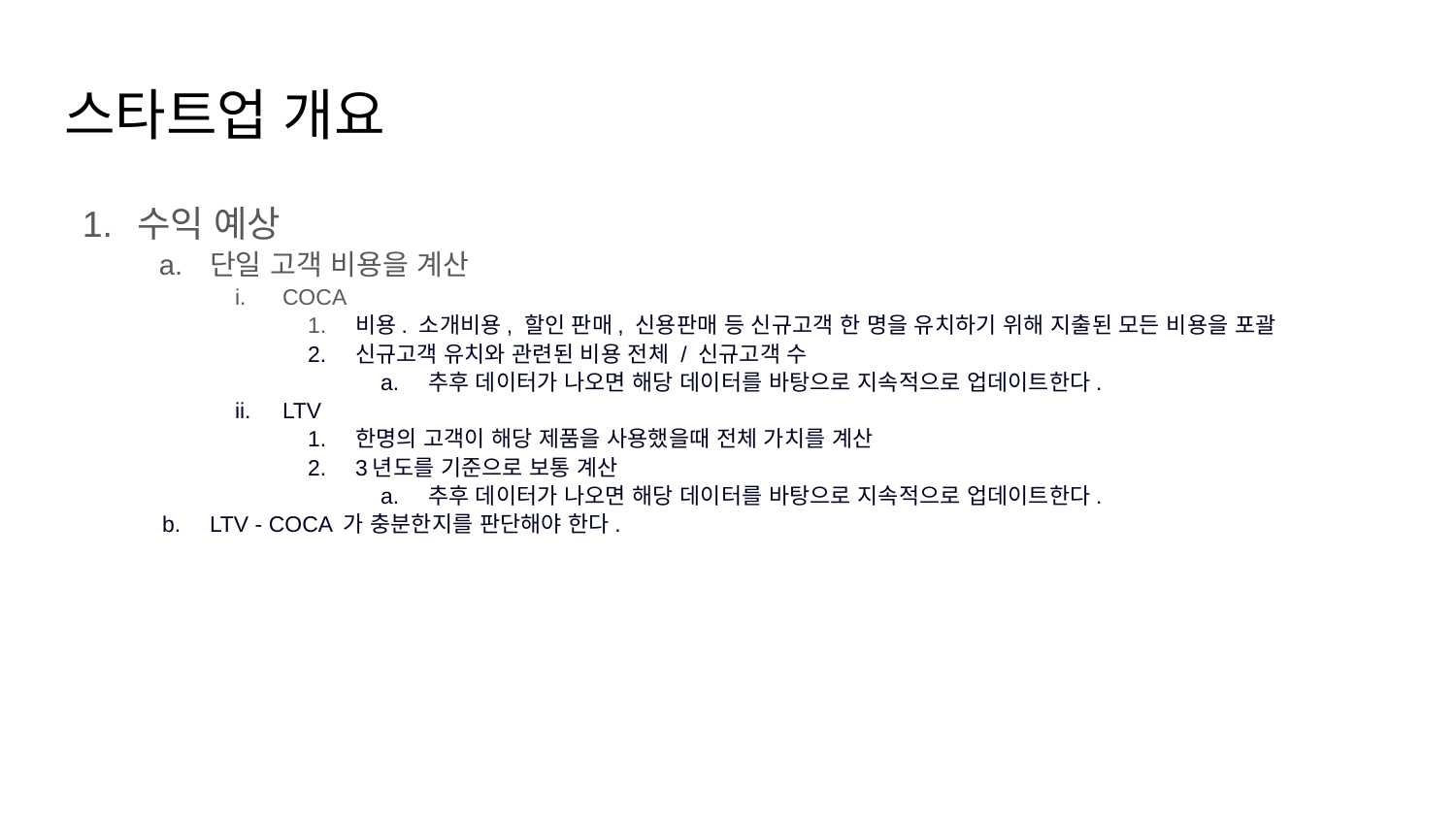

# 스타트업 개요

수익 예상
단일 고객 비용을 계산
COCA
비용. 소개비용, 할인 판매, 신용판매 등 신규고객 한 명을 유치하기 위해 지출된 모든 비용을 포괄
신규고객 유치와 관련된 비용 전체 / 신규고객 수
추후 데이터가 나오면 해당 데이터를 바탕으로 지속적으로 업데이트한다.
LTV
한명의 고객이 해당 제품을 사용했을때 전체 가치를 계산
3년도를 기준으로 보통 계산
추후 데이터가 나오면 해당 데이터를 바탕으로 지속적으로 업데이트한다.
LTV - COCA 가 충분한지를 판단해야 한다.